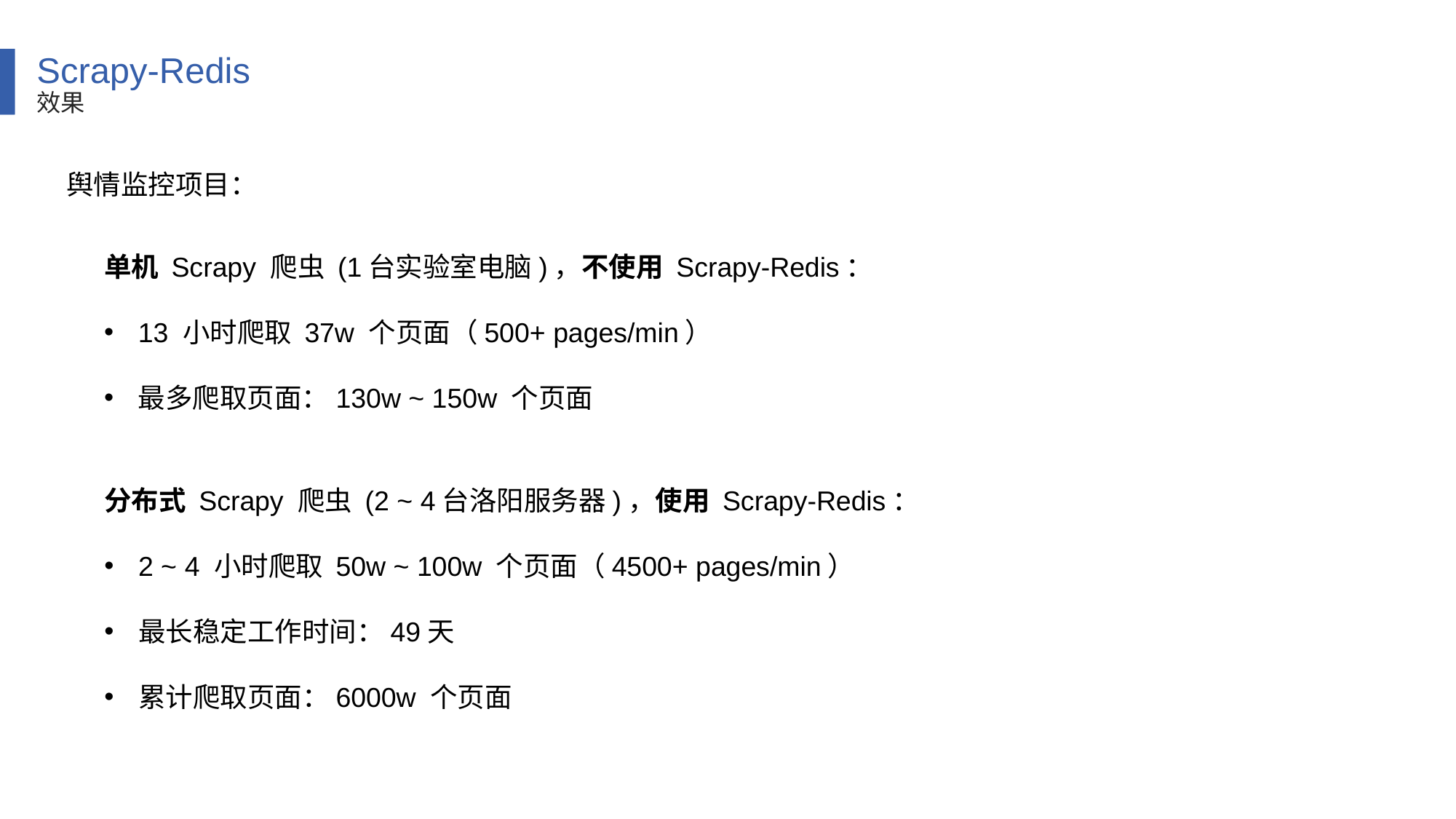

Scrapy-Redis
效果
舆情监控项目：
单机 Scrapy 爬虫 (1台实验室电脑)，不使用 Scrapy-Redis：

13 小时爬取 37w 个页面（500+ pages/min）

最多爬取页面：130w ~ 150w 个页面
分布式 Scrapy 爬虫 (2 ~ 4台洛阳服务器)，使用 Scrapy-Redis：

2 ~ 4 小时爬取 50w ~ 100w 个页面（4500+ pages/min）

最长稳定工作时间：49天

累计爬取页面：6000w 个页面